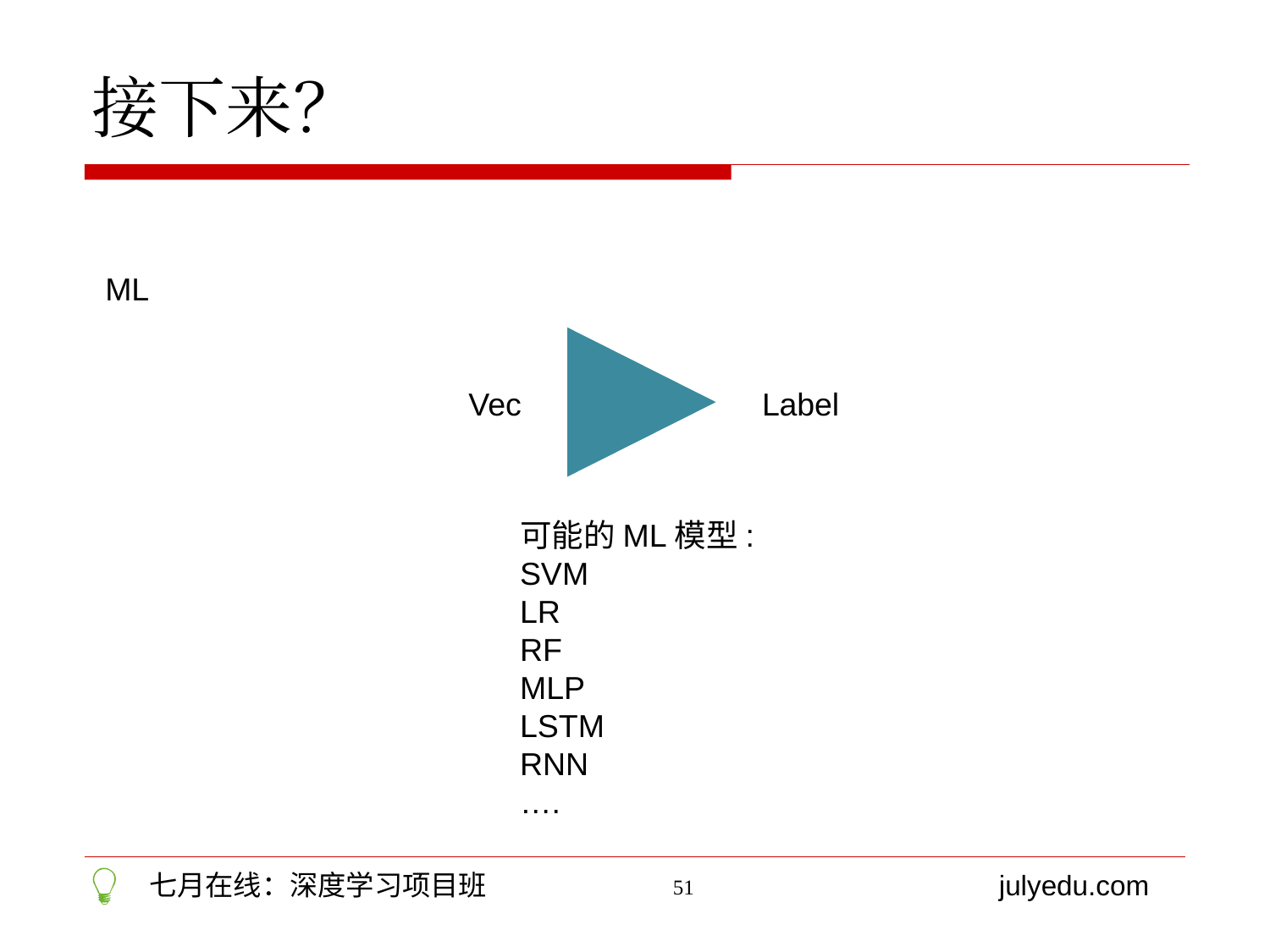

接下来？
ML

Vec
Label
可能的ML模型:
SVM
LR
RF
MLP
LSTM
RNN
….
51